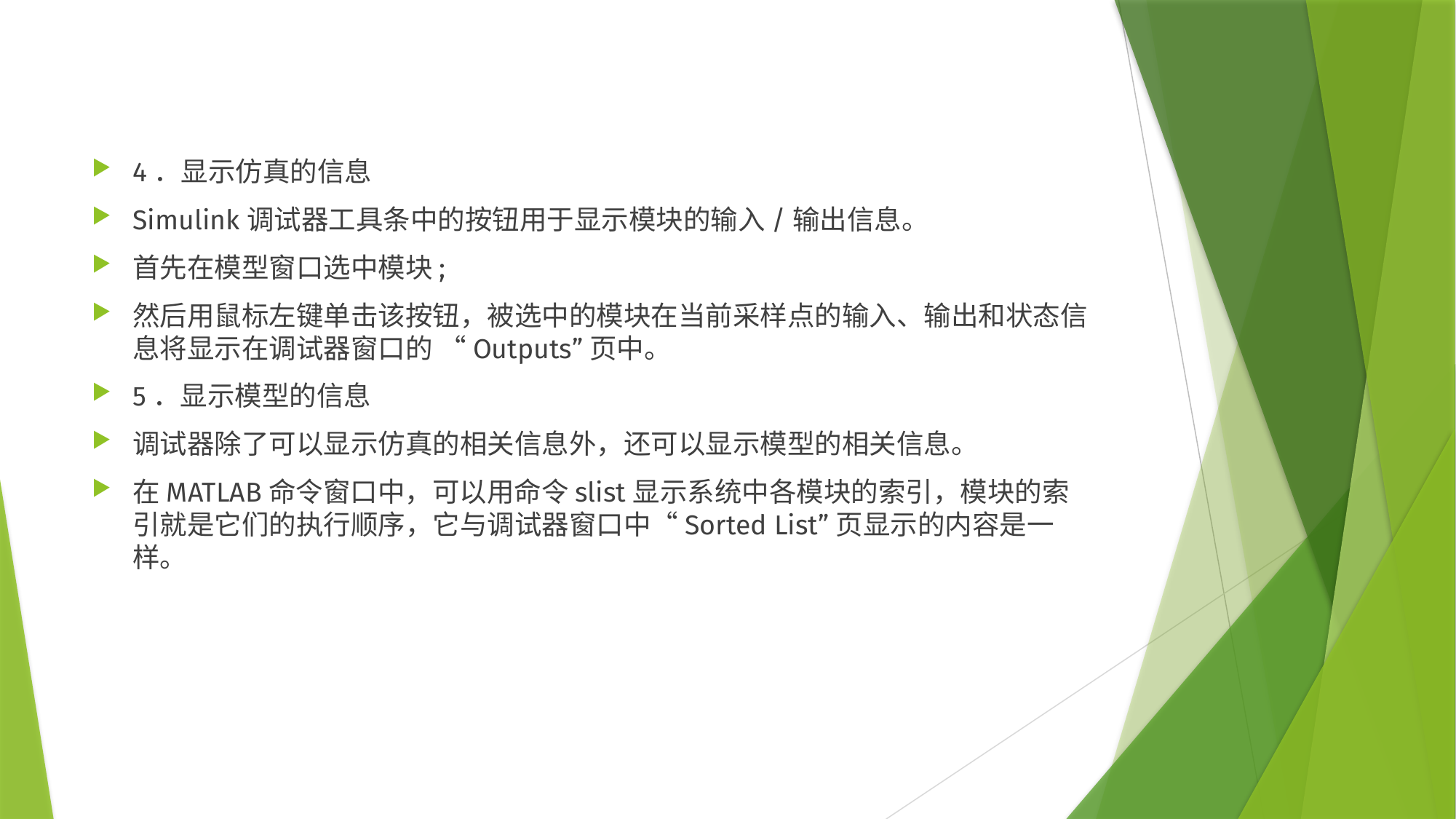

4．显示仿真的信息
Simulink调试器工具条中的按钮用于显示模块的输入/输出信息。
首先在模型窗口选中模块;
然后用鼠标左键单击该按钮，被选中的模块在当前采样点的输入、输出和状态信息将显示在调试器窗口的 “Outputs”页中。
5．显示模型的信息
调试器除了可以显示仿真的相关信息外，还可以显示模型的相关信息。
在MATLAB命令窗口中，可以用命令slist显示系统中各模块的索引，模块的索引就是它们的执行顺序，它与调试器窗口中“Sorted List”页显示的内容是一样。